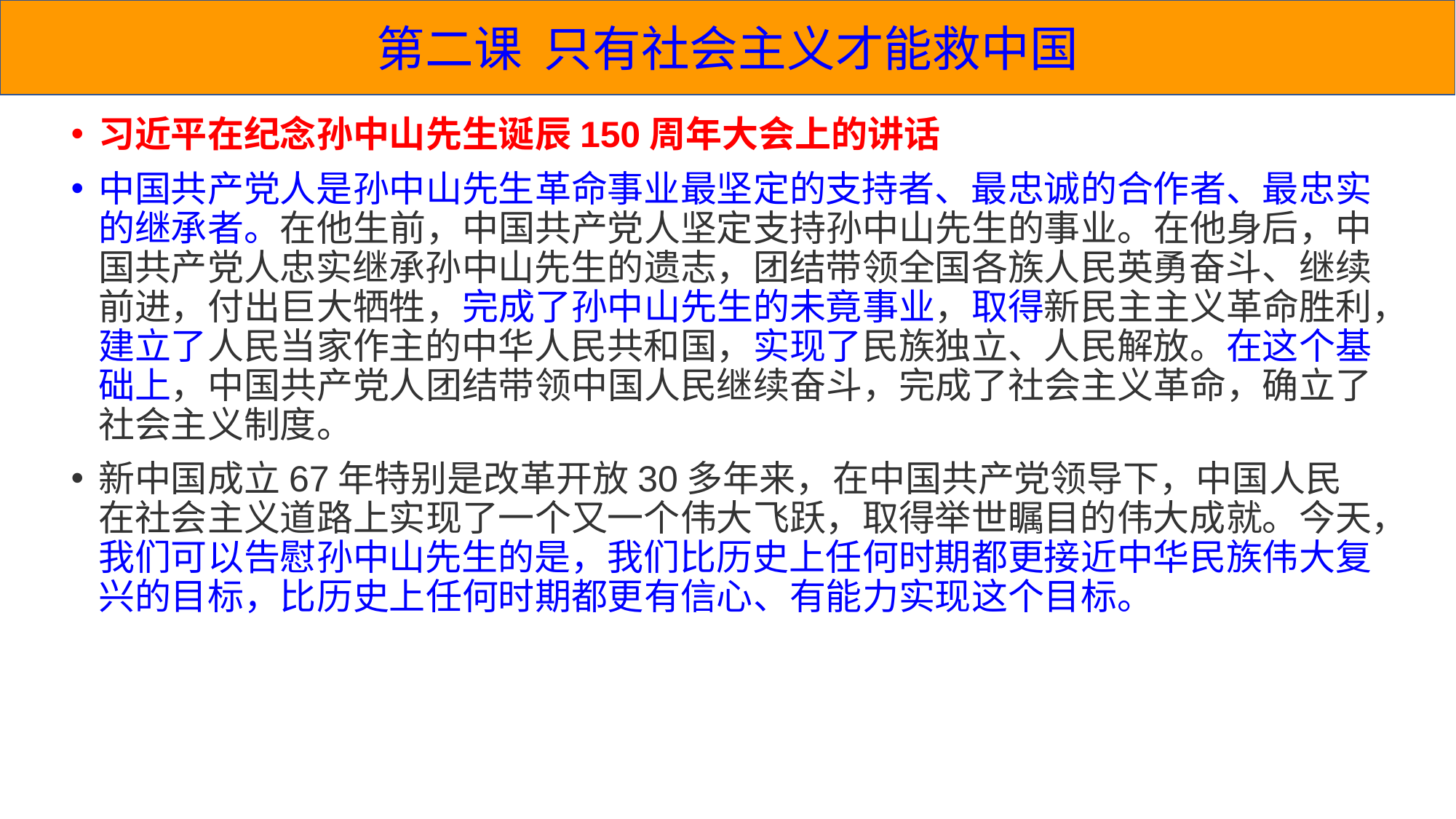

第二课  只有社会主义才能救中国
习近平在纪念孙中山先生诞辰150周年大会上的讲话
中国共产党人是孙中山先生革命事业最坚定的支持者、最忠诚的合作者、最忠实的继承者。在他生前，中国共产党人坚定支持孙中山先生的事业。在他身后，中国共产党人忠实继承孙中山先生的遗志，团结带领全国各族人民英勇奋斗、继续前进，付出巨大牺牲，完成了孙中山先生的未竟事业，取得新民主主义革命胜利，建立了人民当家作主的中华人民共和国，实现了民族独立、人民解放。在这个基础上，中国共产党人团结带领中国人民继续奋斗，完成了社会主义革命，确立了社会主义制度。
新中国成立67年特别是改革开放30多年来，在中国共产党领导下，中国人民在社会主义道路上实现了一个又一个伟大飞跃，取得举世瞩目的伟大成就。今天，我们可以告慰孙中山先生的是，我们比历史上任何时期都更接近中华民族伟大复兴的目标，比历史上任何时期都更有信心、有能力实现这个目标。